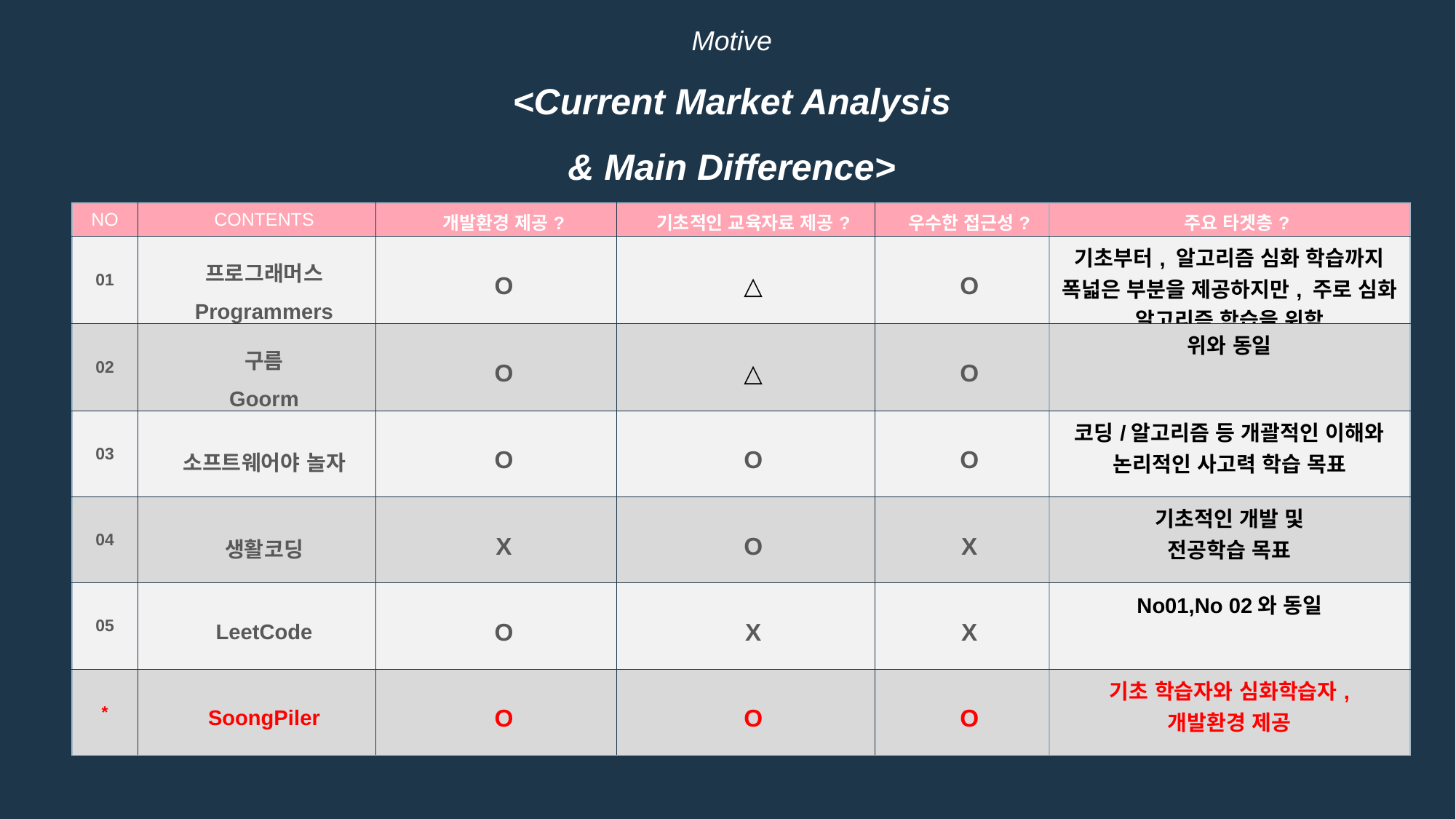

Motive
<Current Market Analysis
& Main Difference>
| NO | CONTENTS | 개발환경 제공? | 기초적인 교육자료 제공? | 우수한 접근성? | 주요 타겟층? |
| --- | --- | --- | --- | --- | --- |
| 01 | 프로그래머스 Programmers | O | △ | O | 기초부터, 알고리즘 심화 학습까지 폭넓은 부분을 제공하지만, 주로 심화 알고리즘 학습을 위함 |
| 02 | 구름 Goorm | O | △ | O | 위와 동일 |
| 03 | 소프트웨어야 놀자 | O | O | O | 코딩/알고리즘 등 개괄적인 이해와 논리적인 사고력 학습 목표 |
| 04 | 생활코딩 | X | O | X | 기초적인 개발 및 전공학습 목표 |
| 05 | LeetCode | O | X | X | No01,No 02와 동일 |
| \* | SoongPiler | O | O | O | 기초 학습자와 심화학습자, 개발환경 제공 |